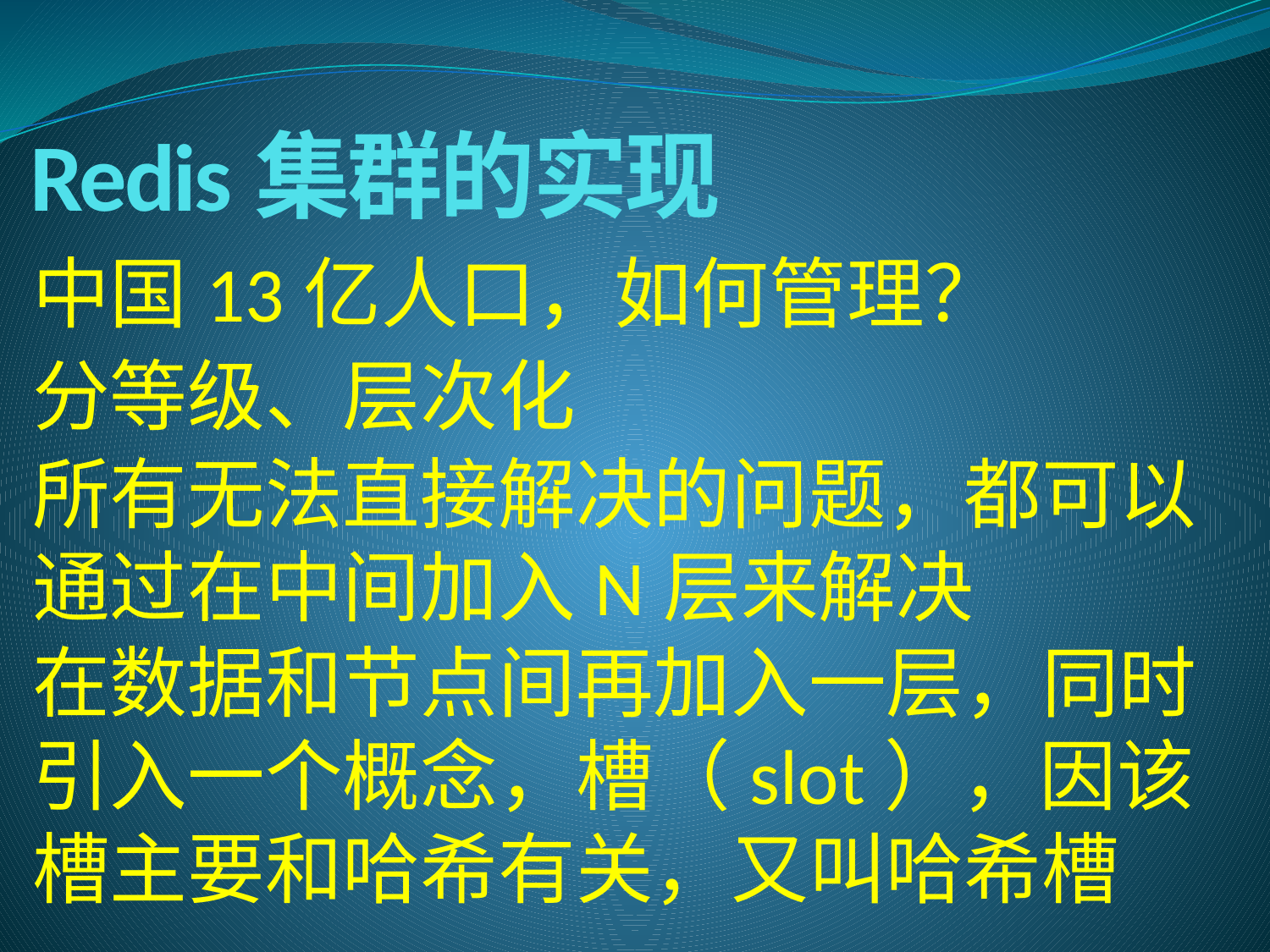

# Redis集群的实现
中国13亿人口，如何管理？
分等级、层次化
所有无法直接解决的问题，都可以通过在中间加入N层来解决
在数据和节点间再加入一层，同时引入一个概念，槽（slot），因该槽主要和哈希有关，又叫哈希槽